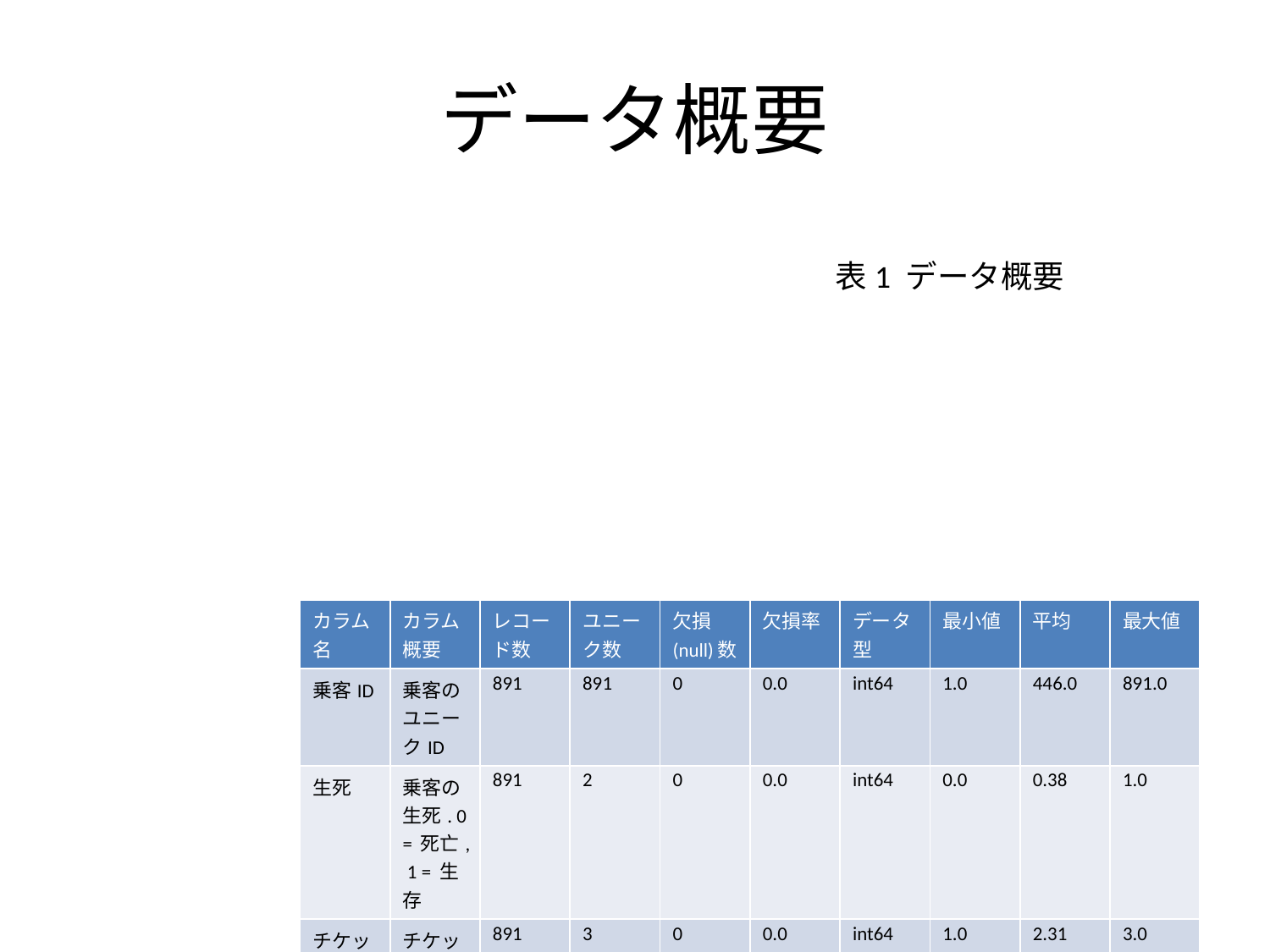

# データ概要

表1 データ概要

| カラム名 | カラム概要 | レコード数 | ユニーク数 | 欠損(null)数 | 欠損率 | データ型 | 最小値 | 平均 | 最大値 |
| --- | --- | --- | --- | --- | --- | --- | --- | --- | --- |
| 乗客ID | 乗客のユニークID | 891 | 891 | 0 | 0.0 | int64 | 1.0 | 446.0 | 891.0 |
| 生死 | 乗客の生死. 0 = 死亡, 1 = 生存 | 891 | 2 | 0 | 0.0 | int64 | 0.0 | 0.38 | 1.0 |
| チケットクラス | チケットのクラス. 1等席~3等席 | 891 | 3 | 0 | 0.0 | int64 | 1.0 | 2.31 | 3.0 |
| 乗客名 | 乗客名 | 891 | 891 | 0 | 0.0 | object | nan | nan | nan |
| 性別 | male or female | 891 | 2 | 0 | 0.0 | object | nan | nan | nan |
| 年齢 | 年齢 | 891 | 89 | 177 | 0.199 | float64 | 0.42 | 29.7 | 80.0 |
| 兄弟、配偶者の数 | 同乗の兄弟姉妹、配偶者の人数 | 891 | 7 | 0 | 0.0 | int64 | 0.0 | 0.52 | 8.0 |
| 親、子供の数 | 同乗の親、子供の人数 | 891 | 7 | 0 | 0.0 | int64 | 0.0 | 0.38 | 6.0 |
| チケット番号 | チケット番号 | 891 | 681 | 0 | 0.0 | object | nan | nan | nan |
| 乗船料 | 乗船料 | 891 | 248 | 0 | 0.0 | float64 | 0.0 | 32.2 | 512.33 |
| キャビン番号 | キャビン番号 | 891 | 148 | 687 | 0.771 | object | nan | nan | nan |
| 乗船港 | 乗客が乗船した港 | 891 | 4 | 2 | 0.002 | object | nan | nan | nan |